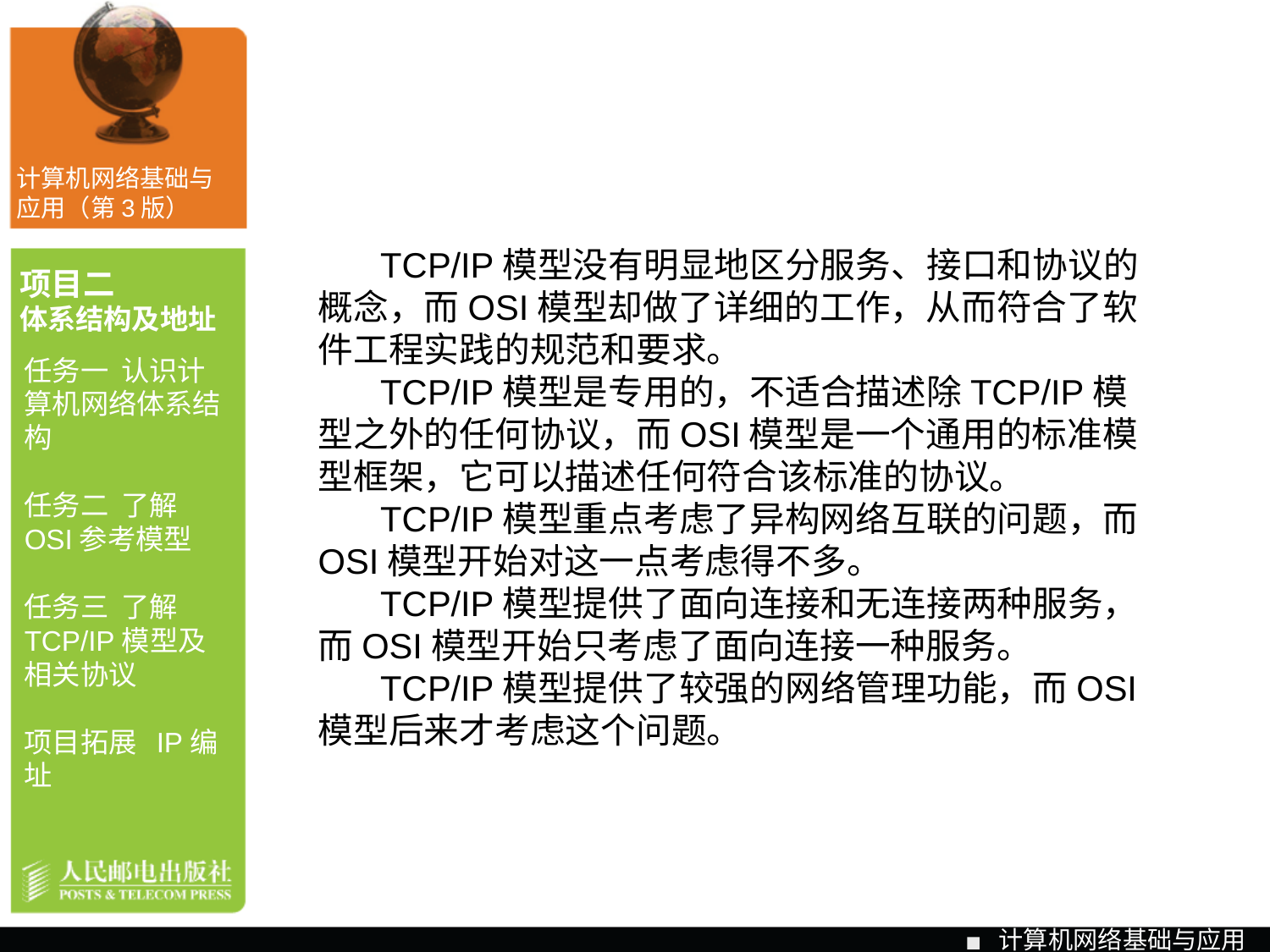

计算机网络基础与应用（第3版）
TCP/IP模型没有明显地区分服务、接口和协议的概念，而OSI模型却做了详细的工作，从而符合了软件工程实践的规范和要求。
TCP/IP模型是专用的，不适合描述除TCP/IP模型之外的任何协议，而OSI模型是一个通用的标准模型框架，它可以描述任何符合该标准的协议。
TCP/IP模型重点考虑了异构网络互联的问题，而OSI模型开始对这一点考虑得不多。
TCP/IP模型提供了面向连接和无连接两种服务，而OSI模型开始只考虑了面向连接一种服务。
TCP/IP模型提供了较强的网络管理功能，而OSI模型后来才考虑这个问题。
项目二
体系结构及地址
任务一  认识计算机网络体系结构

任务二  了解OSI参考模型

任务三  了解TCP/IP模型及相关协议

项目拓展  IP编址

计算机网络基础与应用